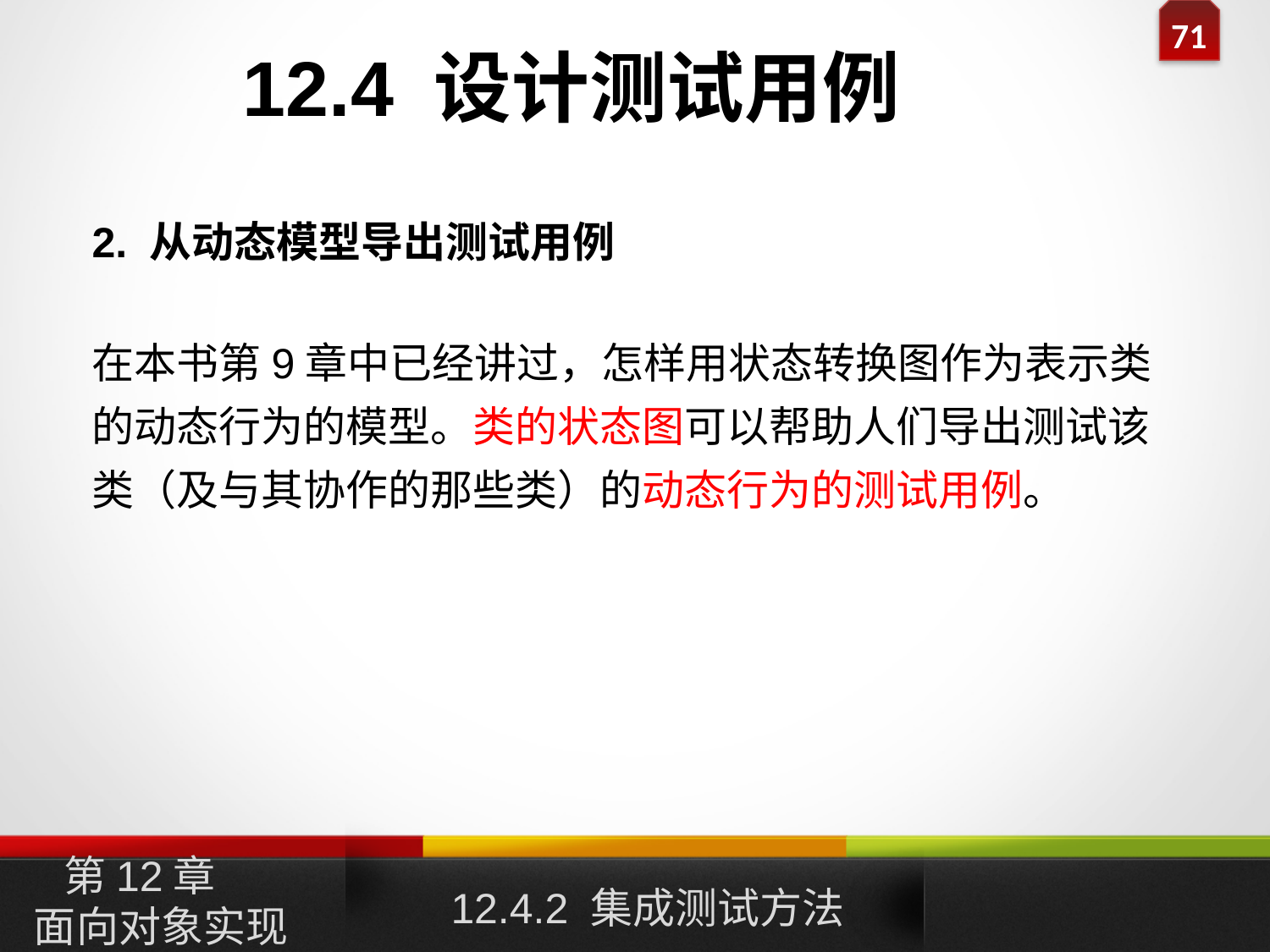

12.4 设计测试用例
2. 从动态模型导出测试用例
在本书第9章中已经讲过，怎样用状态转换图作为表示类的动态行为的模型。类的状态图可以帮助人们导出测试该类（及与其协作的那些类）的动态行为的测试用例。
12.4.2 集成测试方法